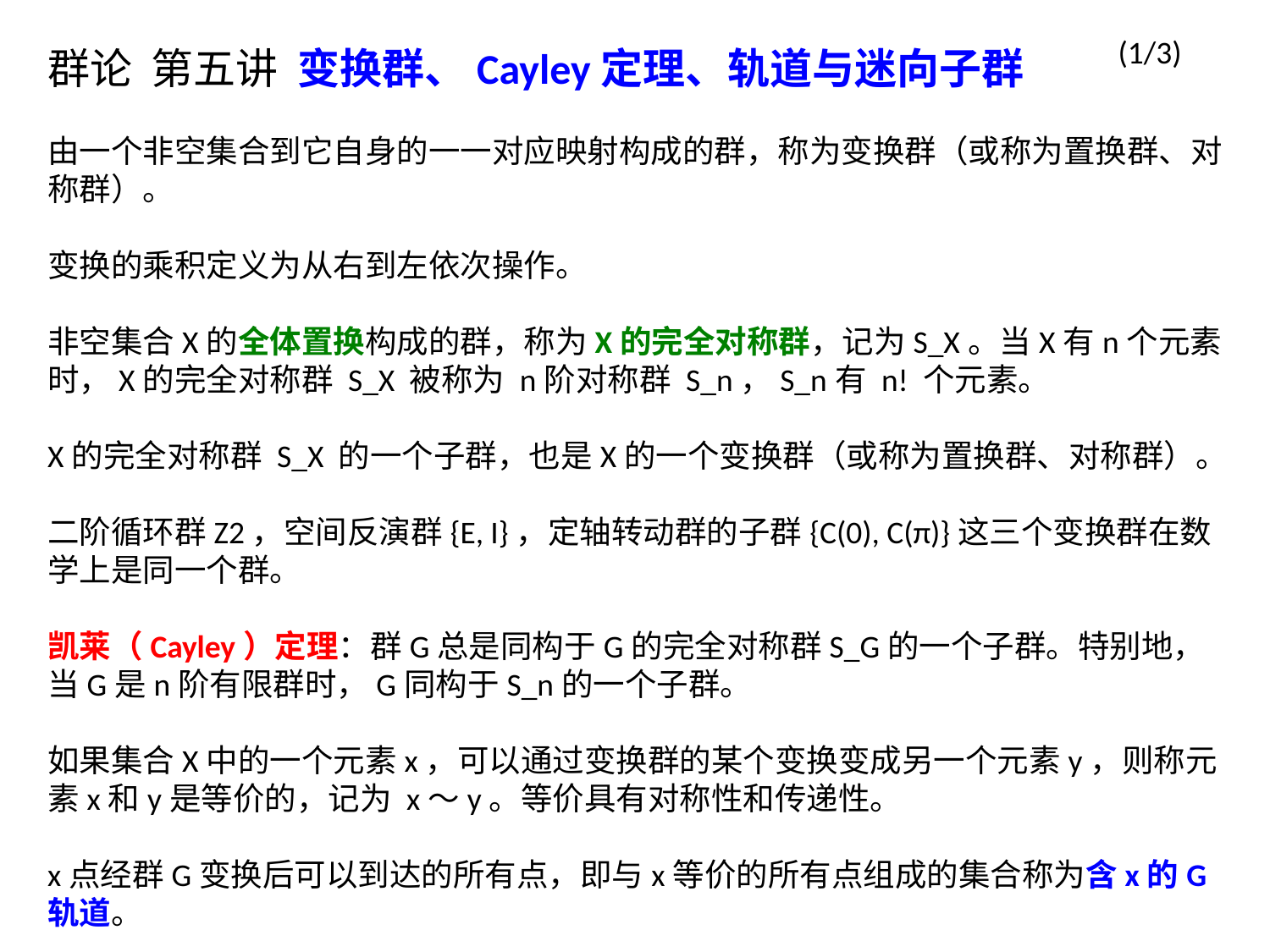

(1/3)
群论  第五讲  变换群、Cayley定理、轨道与迷向子群

由一个非空集合到它自身的一一对应映射构成的群，称为变换群（或称为置换群、对称群）。

变换的乘积定义为从右到左依次操作。

非空集合X的全体置换构成的群，称为X的完全对称群，记为S_X。当X有n个元素时，X的完全对称群 S_X 被称为 n阶对称群 S_n，S_n有 n! 个元素。

X的完全对称群 S_X 的一个子群，也是X的一个变换群（或称为置换群、对称群）。

二阶循环群Z2，空间反演群{E, I}，定轴转动群的子群{C(0), C(π)}这三个变换群在数学上是同一个群。

凯莱（Cayley）定理：群G总是同构于G的完全对称群S_G的一个子群。特别地，当G是n阶有限群时，G同构于S_n的一个子群。

如果集合X中的一个元素x，可以通过变换群的某个变换变成另一个元素y，则称元素x和y是等价的，记为 x～y。等价具有对称性和传递性。

x点经群G变换后可以到达的所有点，即与x等价的所有点组成的集合称为含x的G轨道。